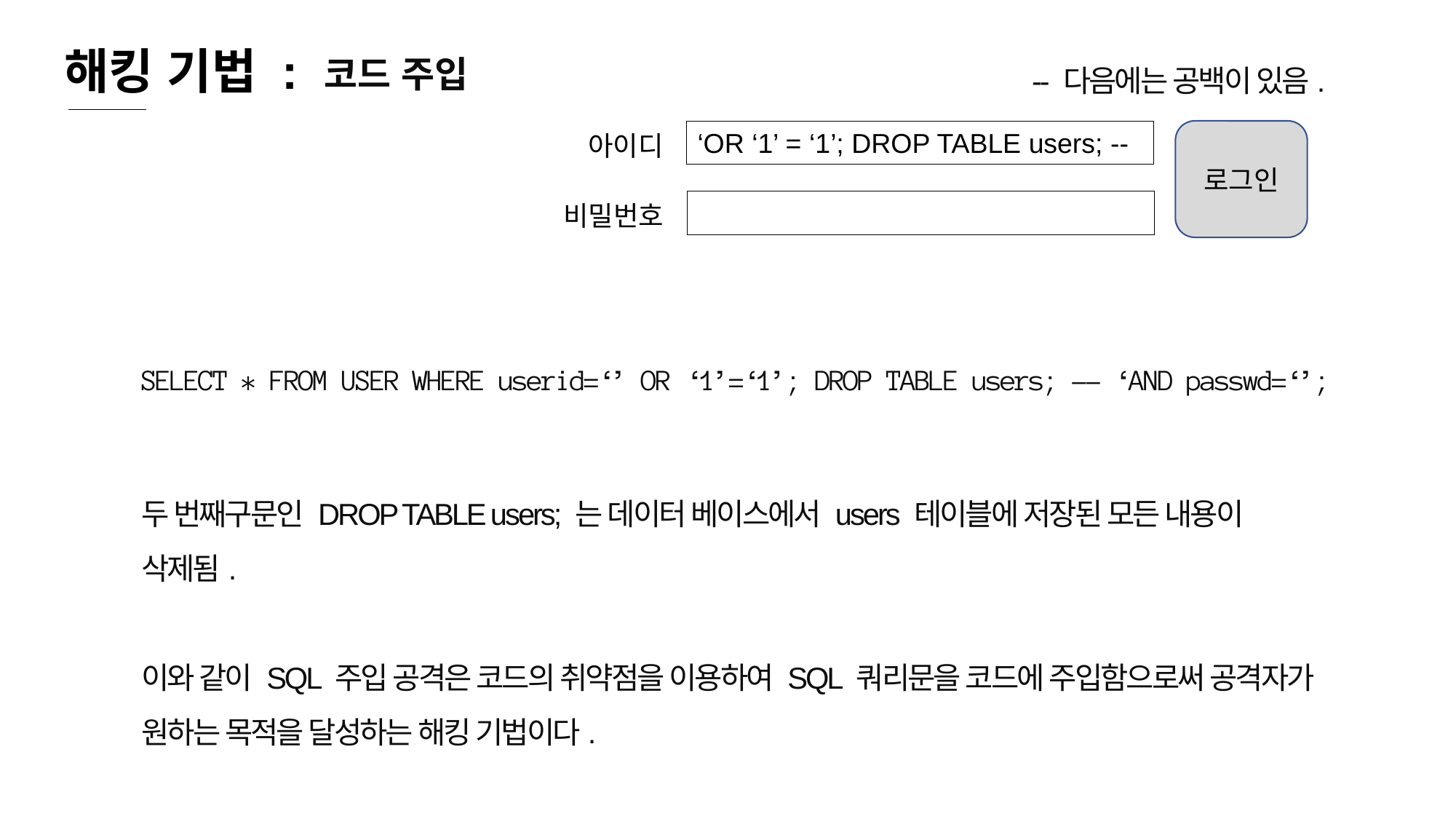

해킹 기법 :
-- 다음에는 공백이 있음.
코드 주입
‘OR ‘1’ = ‘1’; DROP TABLE users; --

아이디
로그인

비밀번호
SELECT * FROM USER WHERE userid=‘’ OR ‘1’=‘1’; DROP TABLE users; -- ‘AND passwd=‘’;
두 번째구문인 DROP TABLE users; 는 데이터 베이스에서 users 테이블에 저장된 모든 내용이 삭제됨.

이와 같이 SQL 주입 공격은 코드의 취약점을 이용하여 SQL 쿼리문을 코드에 주입함으로써 공격자가 원하는 목적을 달성하는 해킹 기법이다.